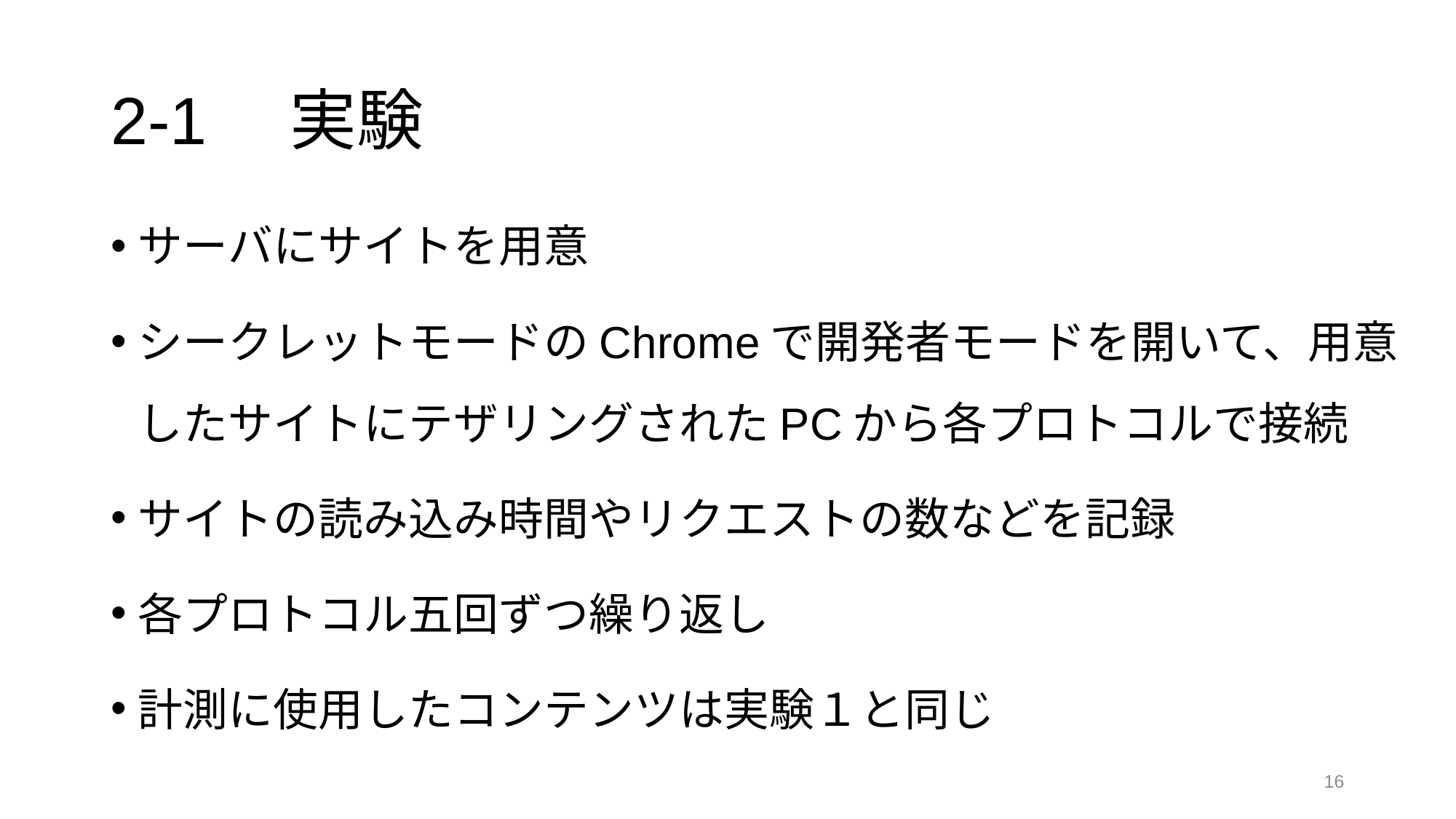

# 2-1　実験
サーバにサイトを用意
シークレットモードのChromeで開発者モードを開いて、用意したサイトにテザリングされたPCから各プロトコルで接続
サイトの読み込み時間やリクエストの数などを記録
各プロトコル五回ずつ繰り返し
計測に使用したコンテンツは実験１と同じ
16